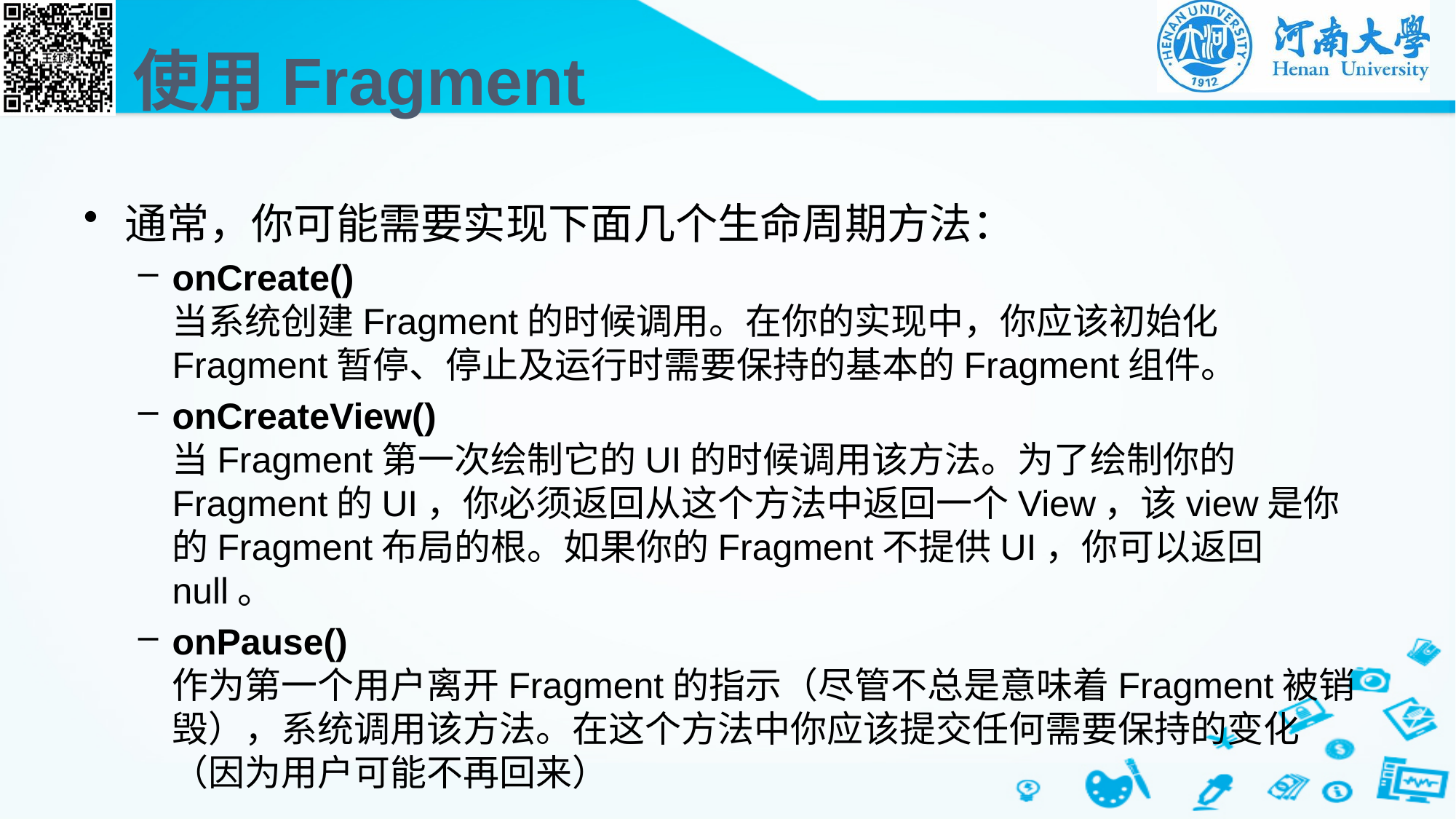

# 使用Fragment
通常，你可能需要实现下面几个生命周期方法：
onCreate()
当系统创建Fragment的时候调用。在你的实现中，你应该初始化Fragment暂停、停止及运行时需要保持的基本的Fragment组件。
onCreateView()
当Fragment第一次绘制它的UI的时候调用该方法。为了绘制你的Fragment的UI，你必须返回从这个方法中返回一个View，该view是你的Fragment布局的根。如果你的Fragment不提供UI，你可以返回null。
onPause()
作为第一个用户离开Fragment的指示（尽管不总是意味着Fragment被销毁），系统调用该方法。在这个方法中你应该提交任何需要保持的变化（因为用户可能不再回来）